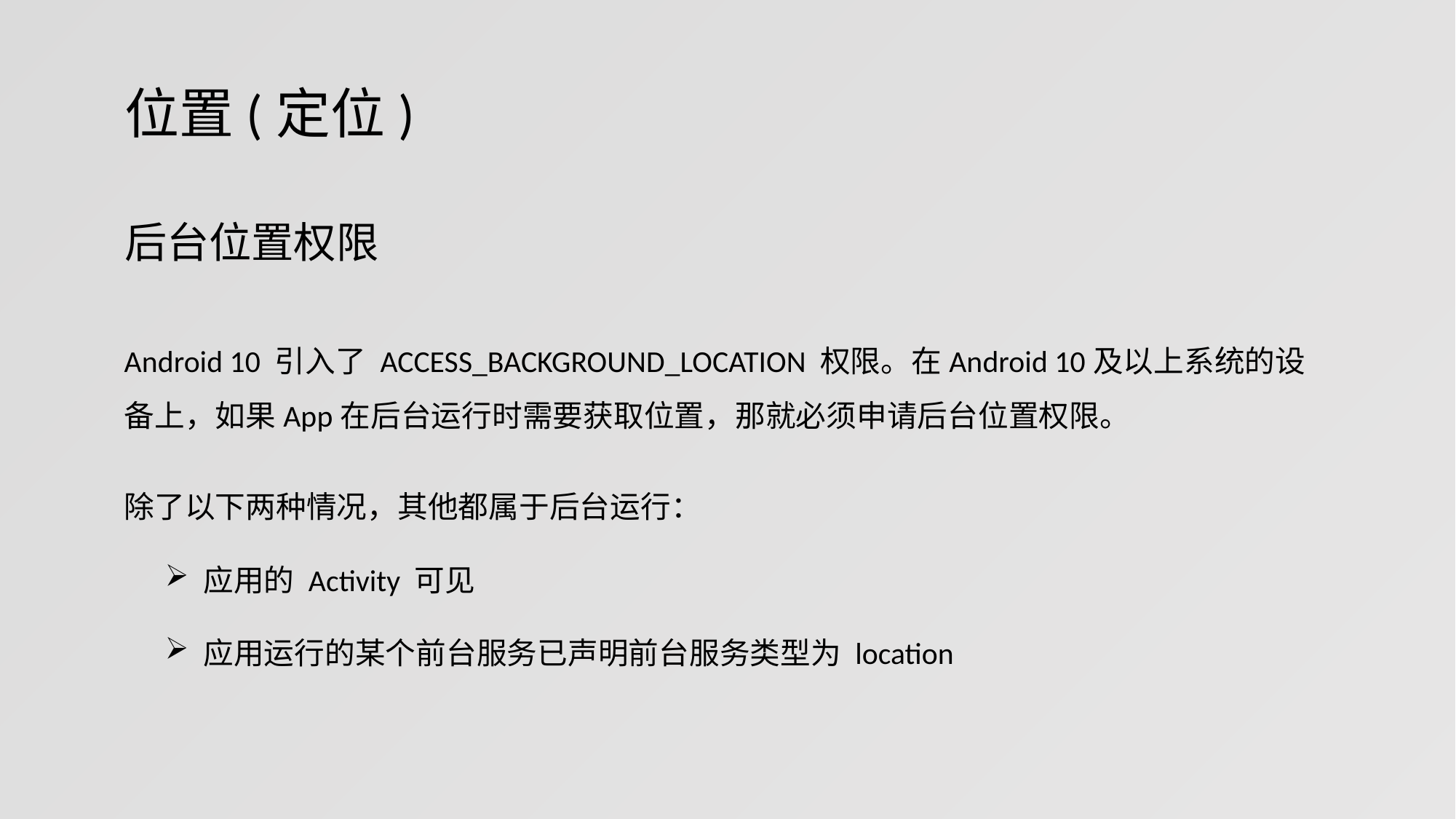

# 位置(定位)
后台位置权限

Android 10 引入了 ACCESS_BACKGROUND_LOCATION 权限。在Android 10及以上系统的设备上，如果App在后台运行时需要获取位置，那就必须申请后台位置权限。
除了以下两种情况，其他都属于后台运行：
 应用的 Activity 可见
 应用运行的某个前台服务已声明前台服务类型为 location